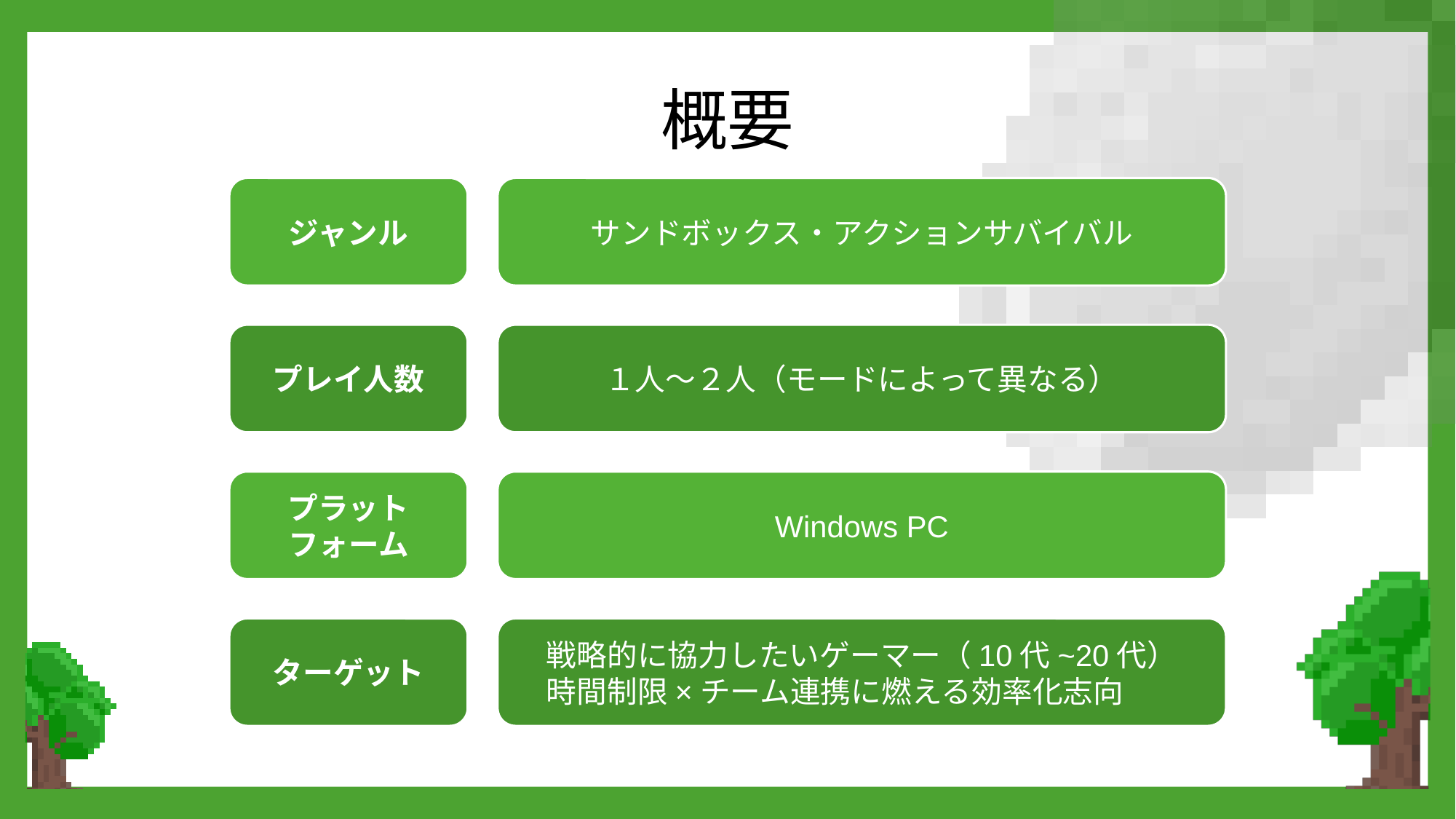

# 概要
ジャンル
サンドボックス・アクションサバイバル
プレイ人数
１人～２人（モードによって異なる）
プラットフォーム
Windows PC
ターゲット
戦略的に協力したいゲーマー（10代~20代）
時間制限×チーム連携に燃える効率化志向